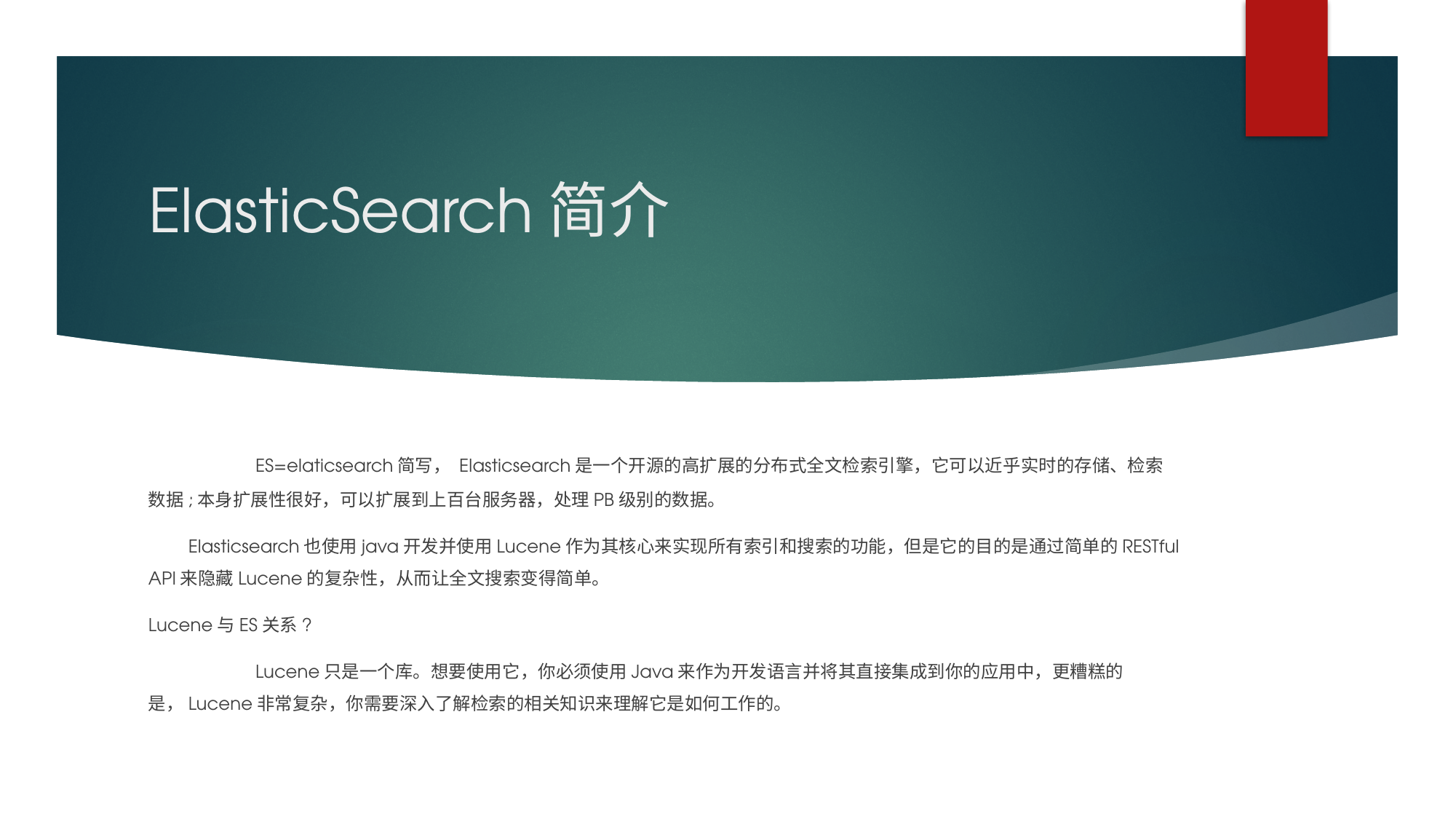

# ElasticSearch简介
	ES=elaticsearch简写， Elasticsearch是一个开源的高扩展的分布式全文检索引擎，它可以近乎实时的存储、检索数据;本身扩展性很好，可以扩展到上百台服务器，处理PB级别的数据。
　　Elasticsearch也使用java开发并使用Lucene作为其核心来实现所有索引和搜索的功能，但是它的目的是通过简单的RESTful API来隐藏Lucene的复杂性，从而让全文搜索变得简单。
Lucene与ES关系?
　	Lucene只是一个库。想要使用它，你必须使用Java来作为开发语言并将其直接集成到你的应用中，更糟糕的是，Lucene非常复杂，你需要深入了解检索的相关知识来理解它是如何工作的。